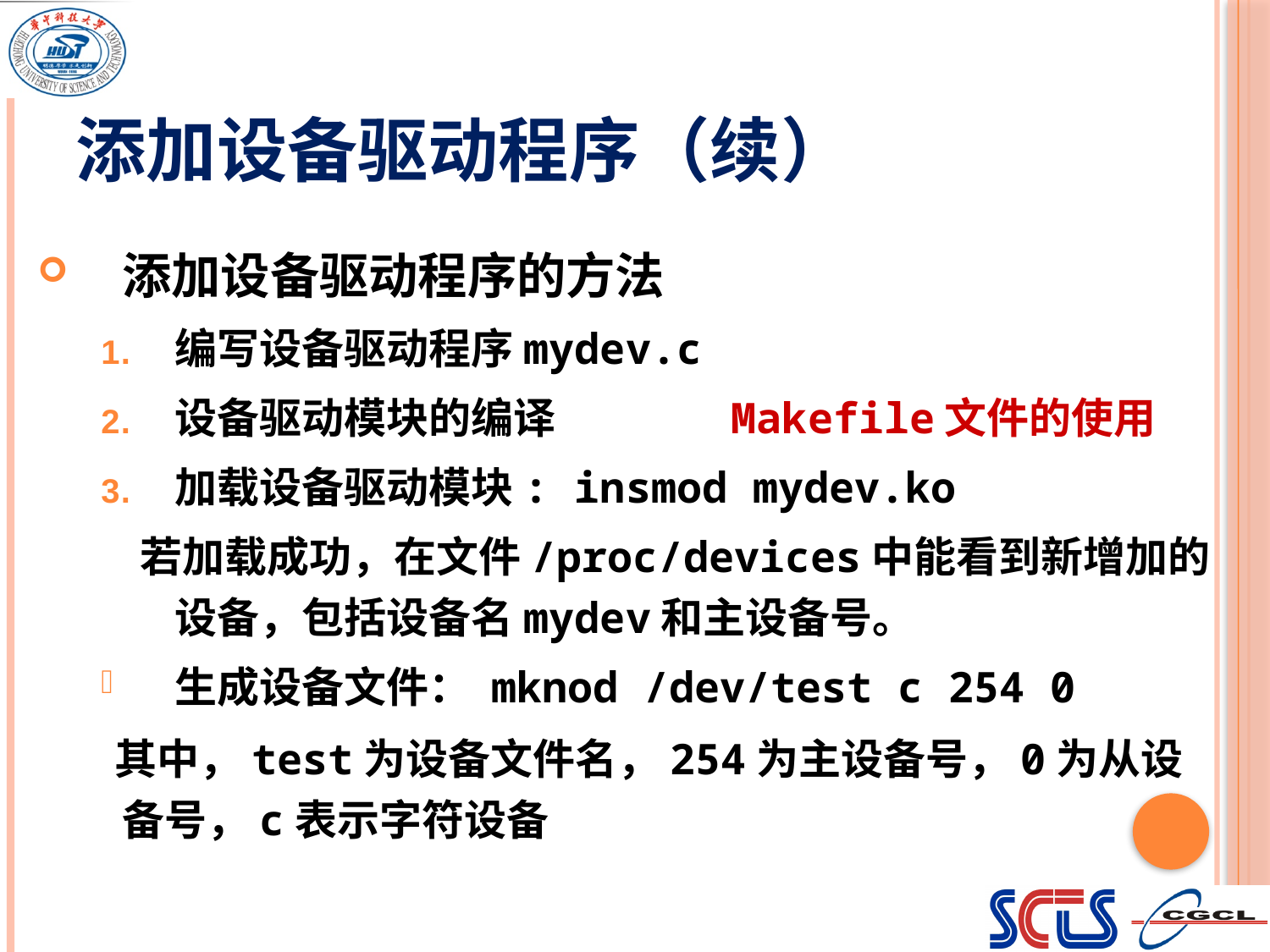

# 添加设备驱动程序（续）
添加设备驱动程序的方法
编写设备驱动程序mydev.c
设备驱动模块的编译	    Makefile文件的使用
加载设备驱动模块: insmod mydev.ko
   若加载成功，在文件/proc/devices中能看到新增加的设备，包括设备名mydev和主设备号。
生成设备文件： mknod /dev/test c 254 0
       其中，test为设备文件名，254为主设备号，0为从设备号，c表示字符设备
44